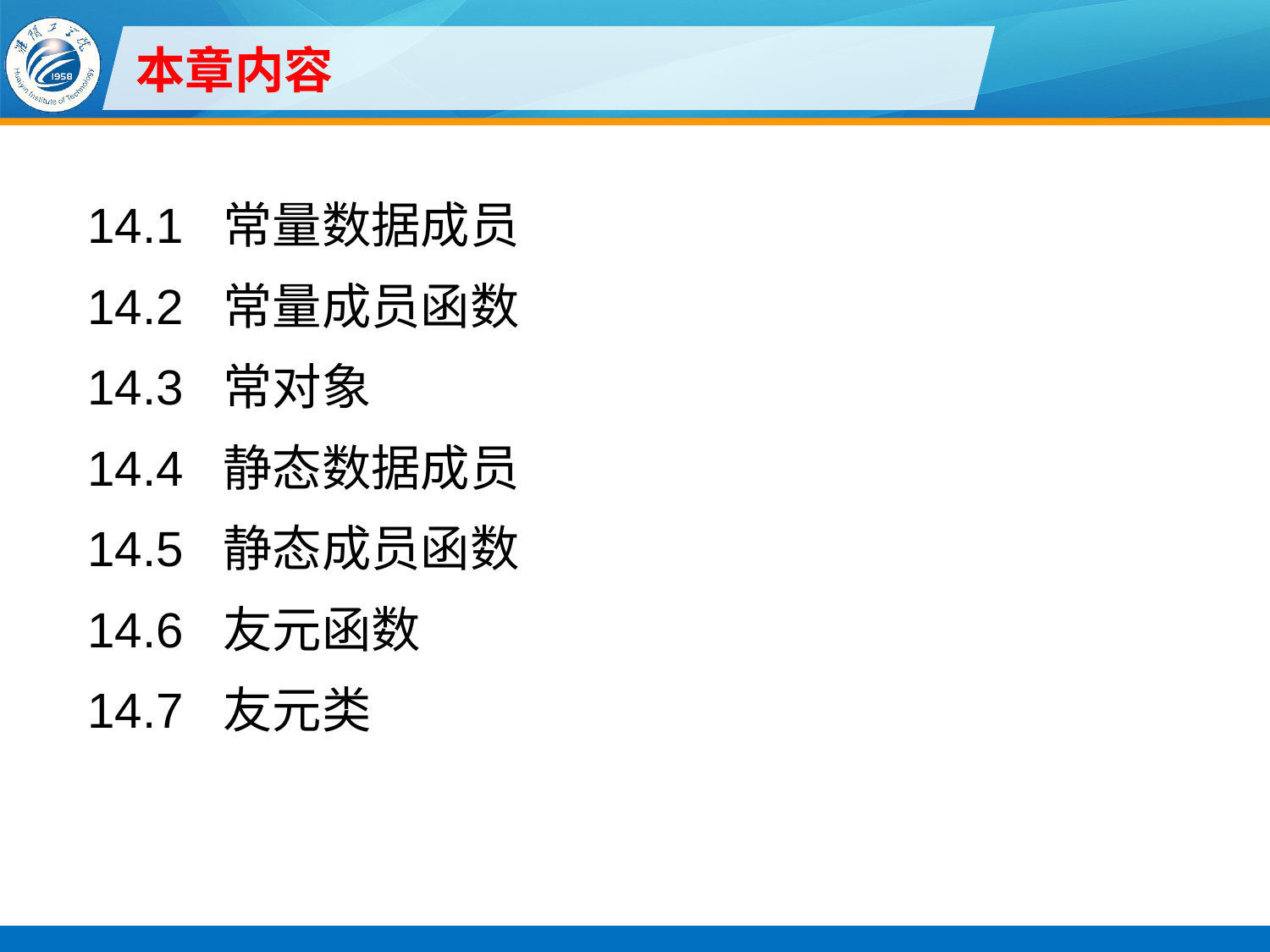

# 本章内容
14.1  常量数据成员
14.2  常量成员函数
14.3  常对象
14.4  静态数据成员
14.5  静态成员函数
14.6  友元函数
14.7  友元类